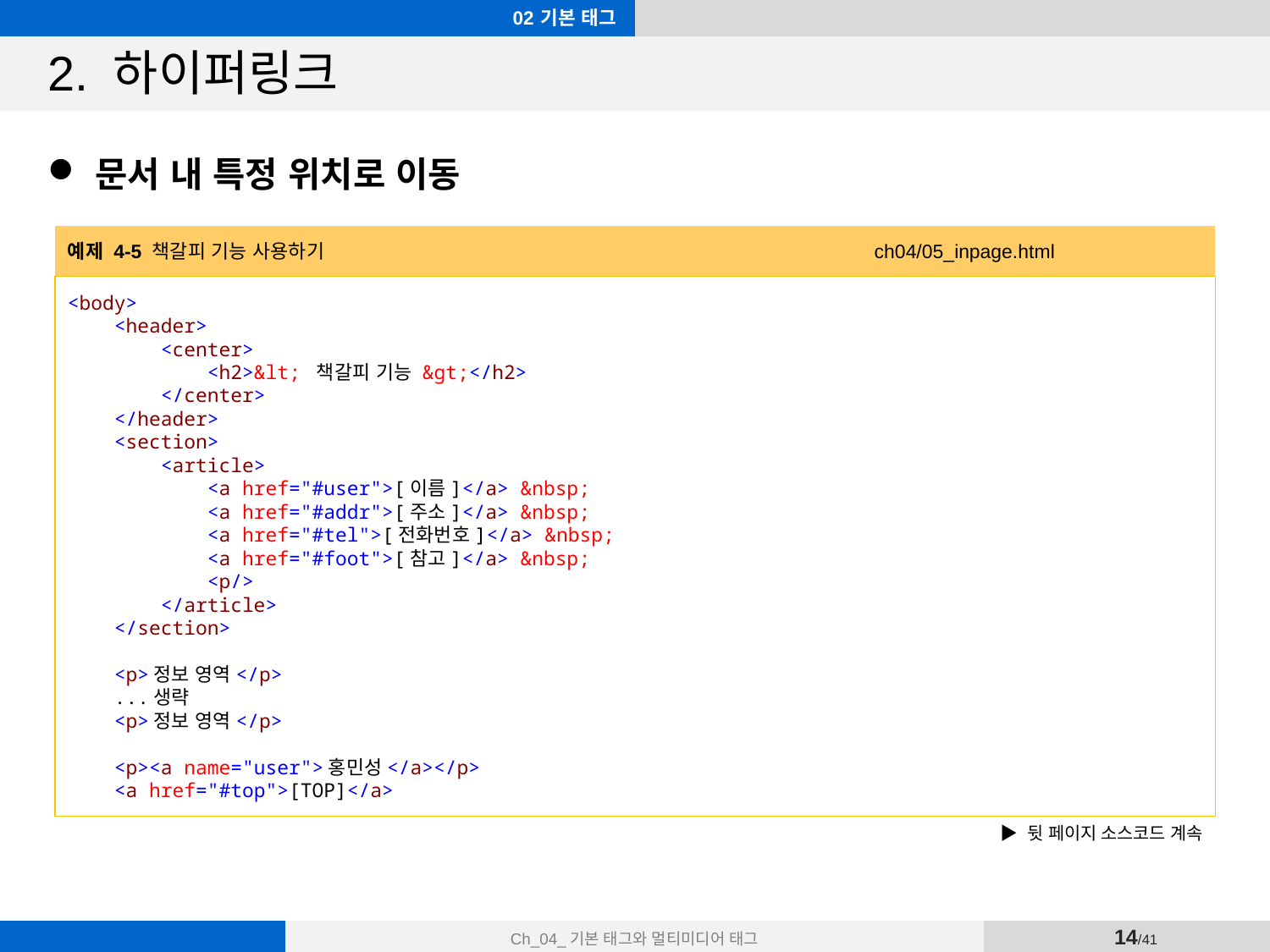

02 기본 태그
# 2. 하이퍼링크
문서 내 특정 위치로 이동
예제 4-5 책갈피 기능 사용하기                                                                                                   ch04/05_inpage.html
<body>
    <header>
        <center>
            <h2>&lt; 책갈피 기능 &gt;</h2>
        </center>
    </header>
    <section>
        <article>
            <a href="#user">[이름]</a> &nbsp;
            <a href="#addr">[주소]</a> &nbsp;
            <a href="#tel">[전화번호]</a> &nbsp;
            <a href="#foot">[참고]</a> &nbsp;
            <p/>
        </article>
    </section>

    <p>정보 영역</p>
    ...생략
    <p>정보 영역</p>

    <p><a name="user">홍민성</a></p>
    <a href="#top">[TOP]</a>
▶ 뒷 페이지 소스코드 계속